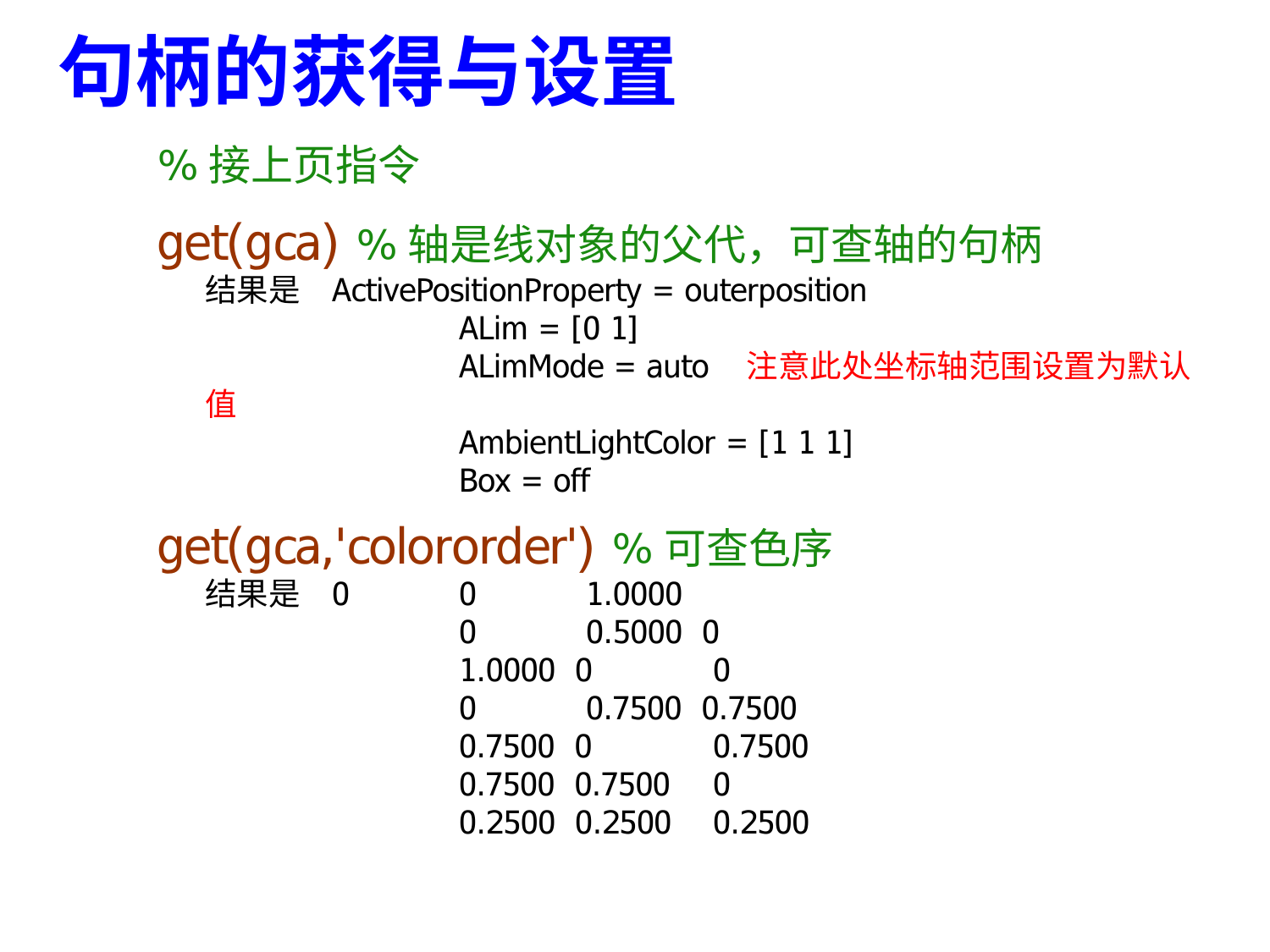

句柄的获得与设置
%接上页指令
get(gca) %轴是线对象的父代，可查轴的句柄
	结果是	ActivePositionProperty = outerposition
			ALim = [0 1]
			ALimMode = auto   注意此处坐标轴范围设置为默认值
			AmbientLightColor = [1 1 1]
			Box = off
get(gca,'colororder') %可查色序
	结果是	0         	0    	1.0000
         		0    	0.5000  0
    			1.0000  0         	0
         		0    	0.7500  0.7500
    			0.7500  0    	0.7500
    			0.7500  0.7500 	0
    			0.2500  0.2500 	0.2500